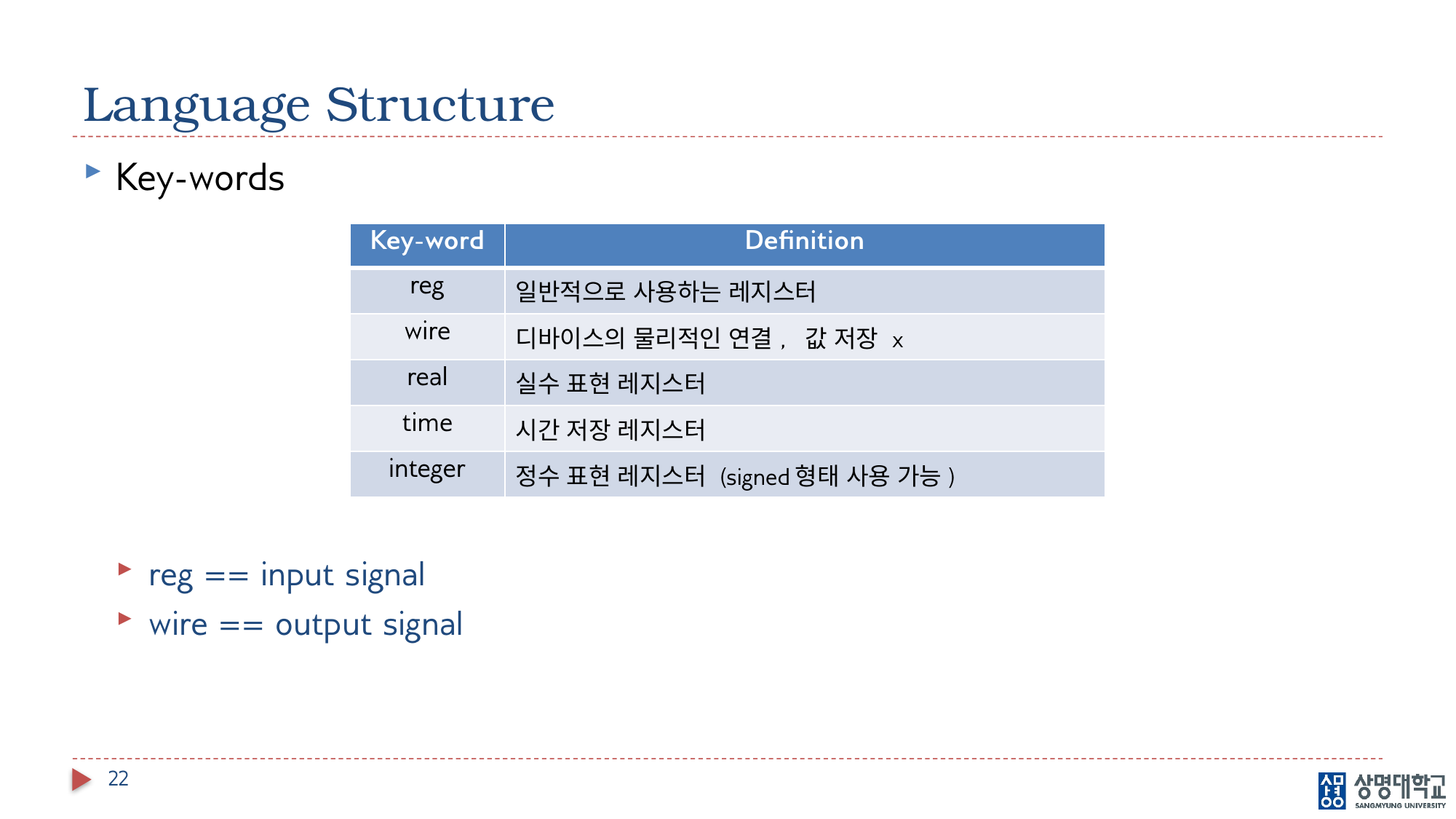

# Language Structure
Key-words

reg == input signal
wire == output signal

| Key-word | Definition |
| --- | --- |
| reg | 일반적으로 사용하는 레지스터 |
| wire | 디바이스의 물리적인 연결, 값 저장 x |
| real | 실수 표현 레지스터 |
| time | 시간 저장 레지스터 |
| integer | 정수 표현 레지스터 (signed형태 사용 가능) |
22